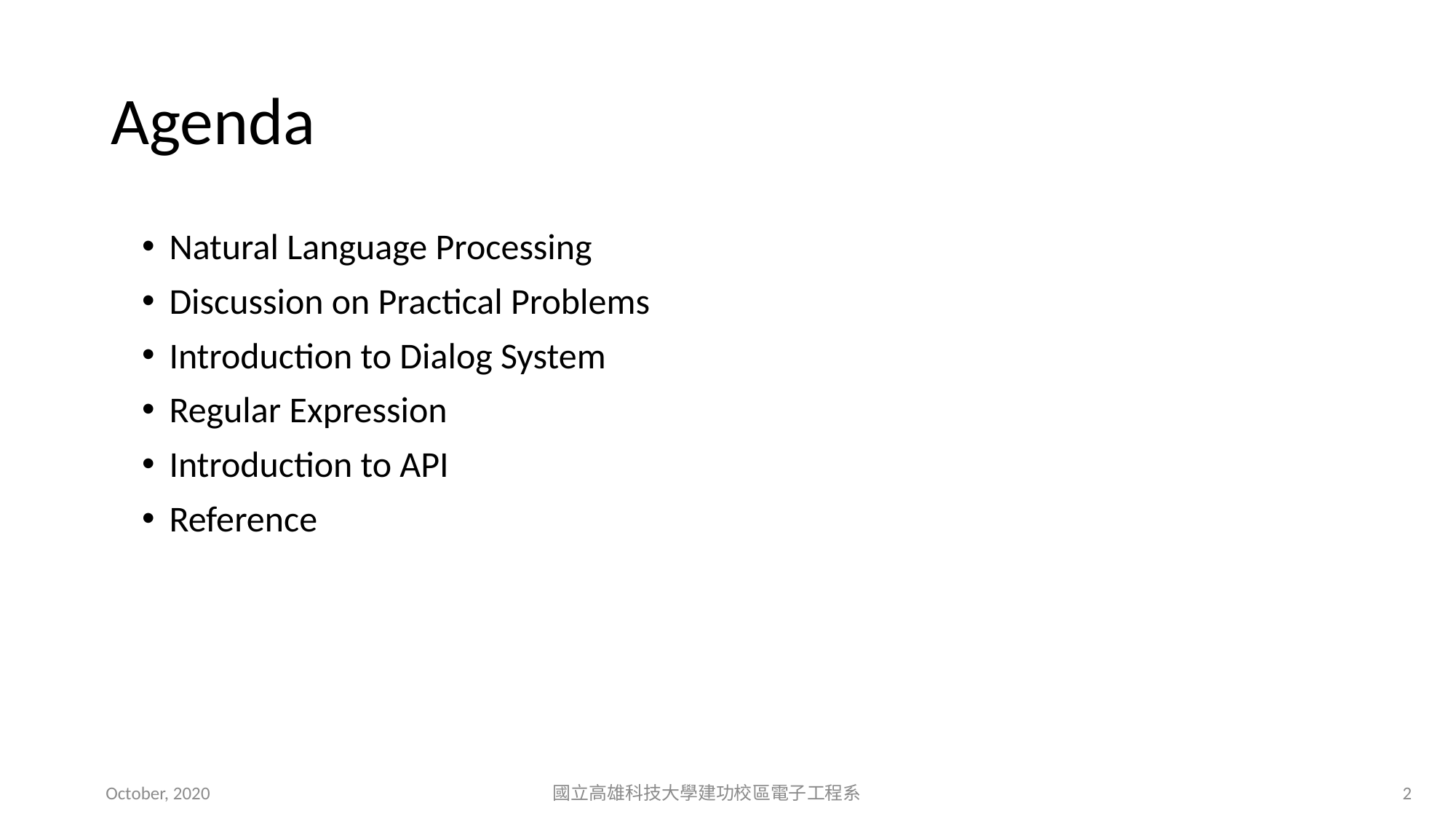

# Agenda
Natural Language Processing
Discussion on Practical Problems
Introduction to Dialog System
Regular Expression
Introduction to API
Reference

國立高雄科技大學建功校區電子工程系
2
October, 2020